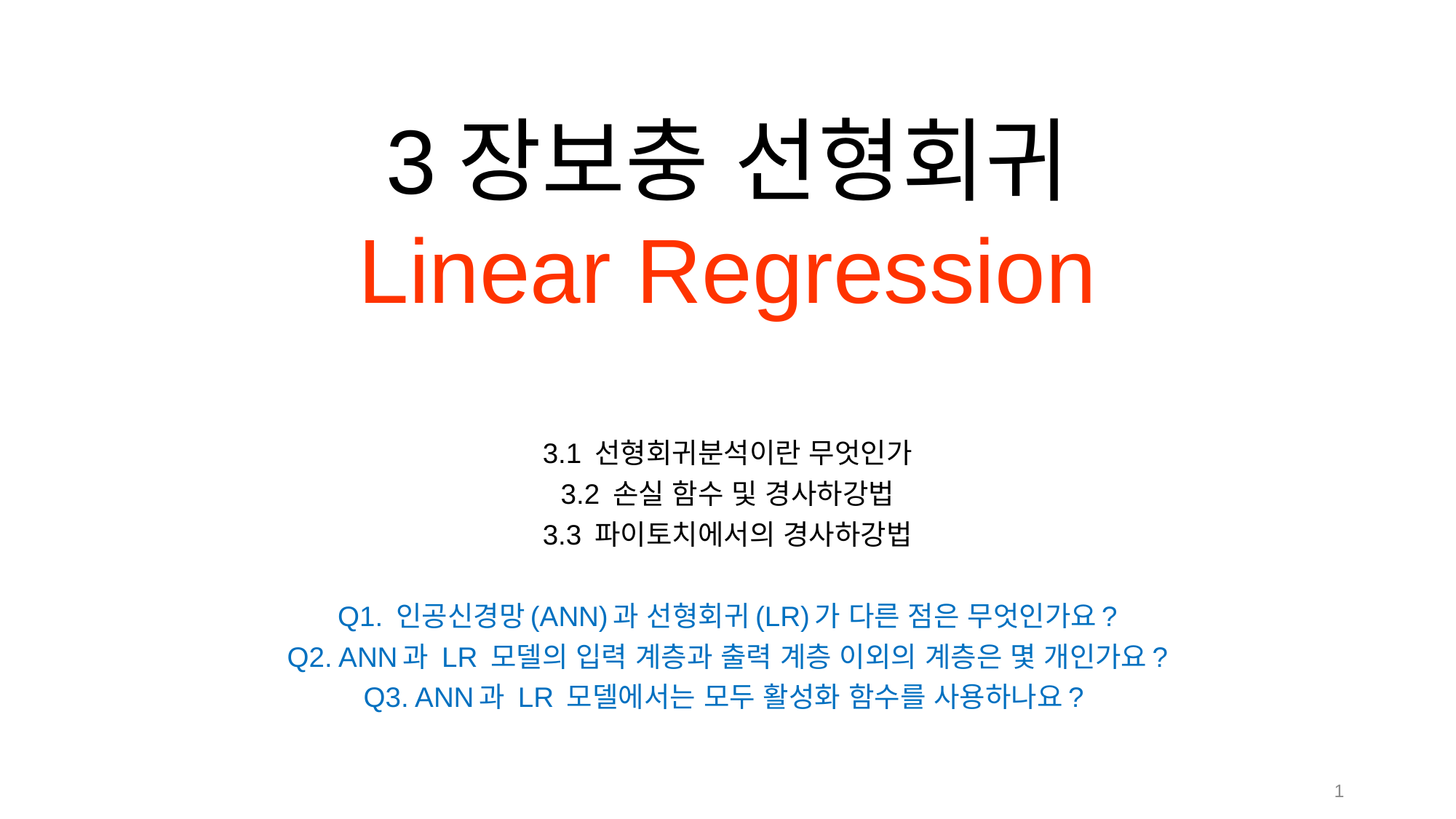

# 3장보충 선형회귀 Linear Regression
3.1 선형회귀분석이란 무엇인가
3.2 손실 함수 및 경사하강법
3.3 파이토치에서의 경사하강법

Q1. 인공신경망(ANN)과 선형회귀(LR)가 다른 점은 무엇인가요?
Q2. ANN과 LR 모델의 입력 계층과 출력 계층 이외의 계층은 몇 개인가요?
Q3. ANN과 LR 모델에서는 모두 활성화 함수를 사용하나요?
1